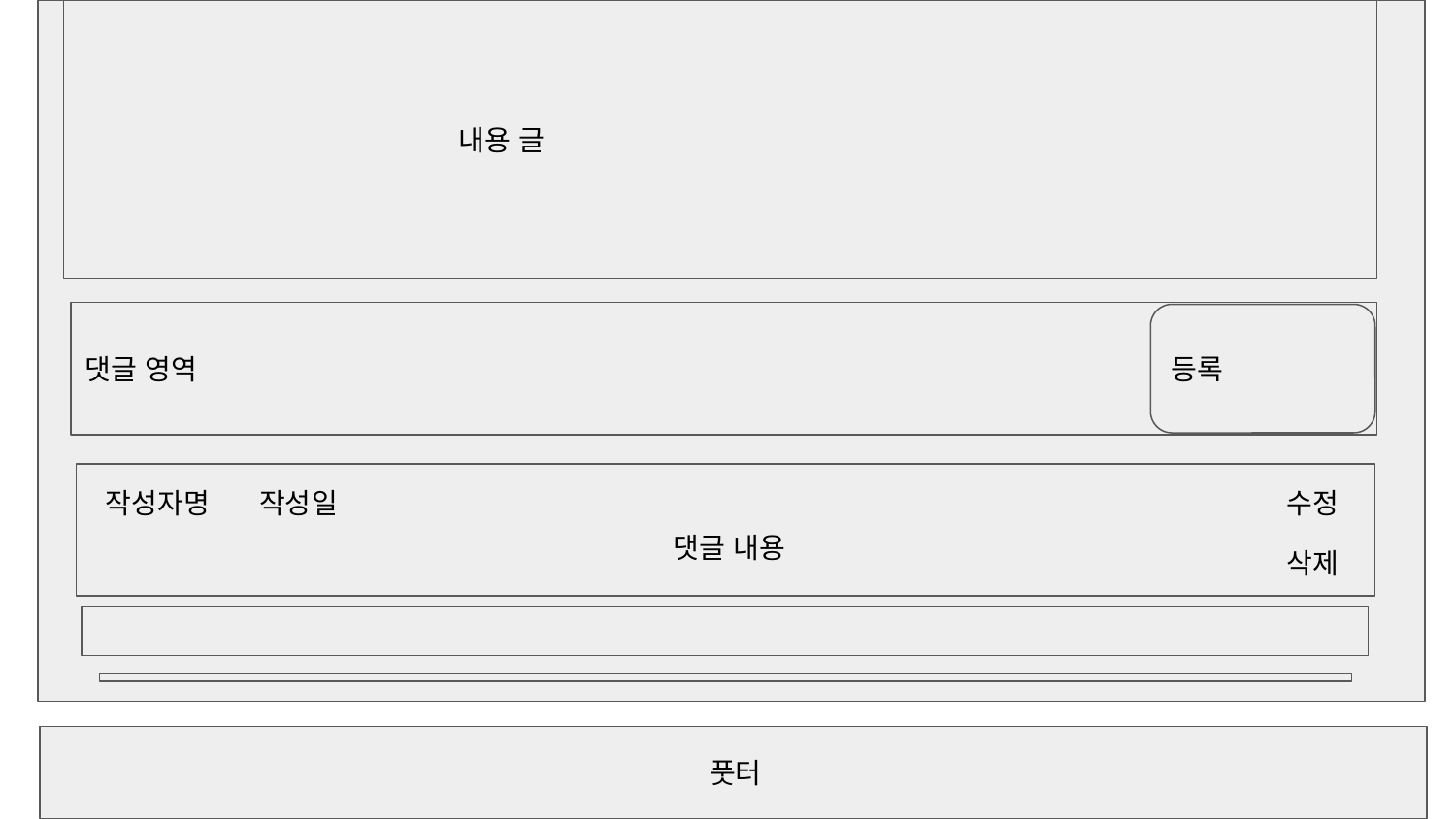

내용 글
내용 글
댓글 영역
등록

댓글 내용
작성자명
작성일
수정
삭제

풋터